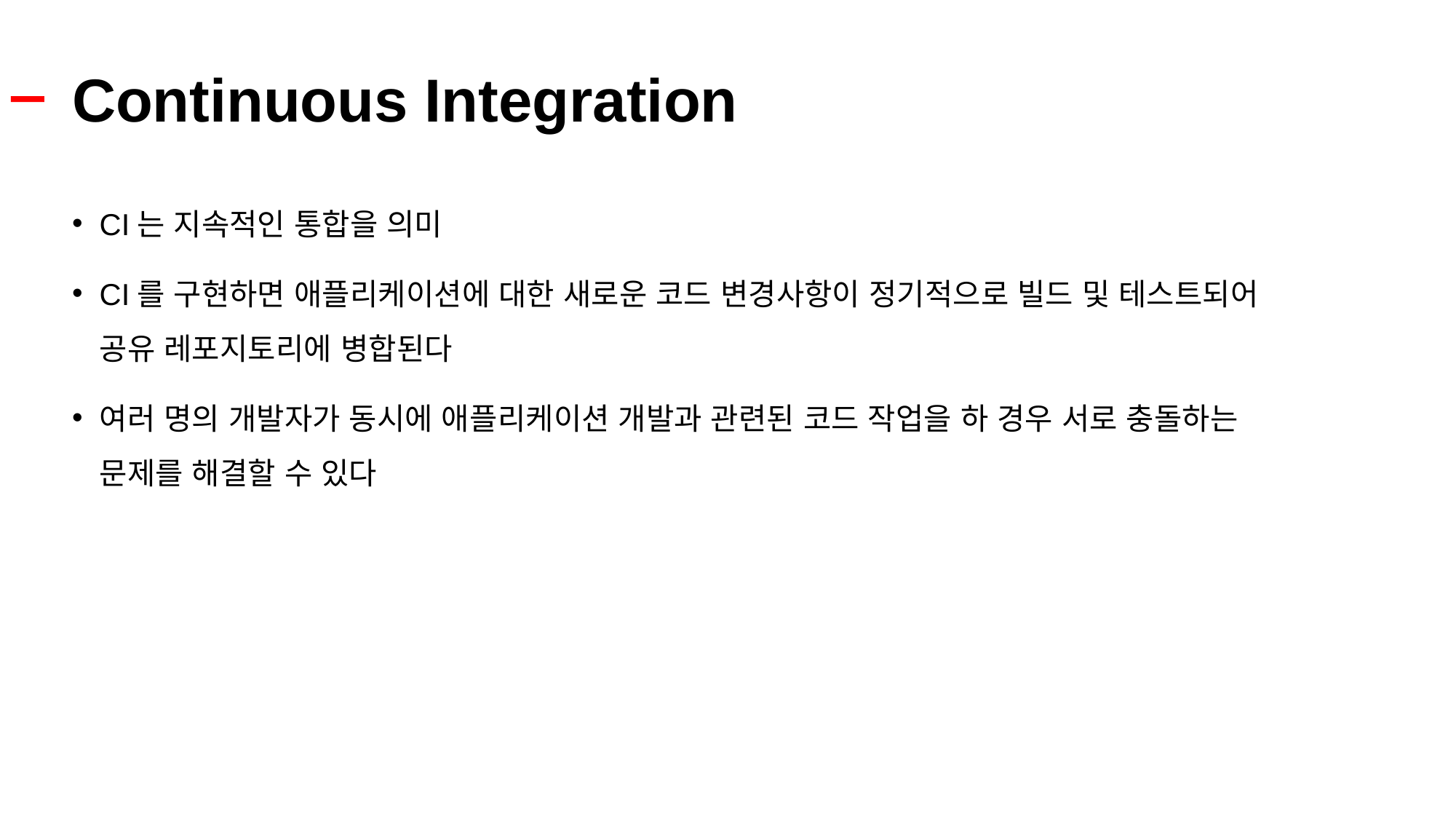

# Continuous Integration

CI는 지속적인 통합을 의미
CI를 구현하면 애플리케이션에 대한 새로운 코드 변경사항이 정기적으로 빌드 및 테스트되어 공유 레포지토리에 병합된다
여러 명의 개발자가 동시에 애플리케이션 개발과 관련된 코드 작업을 하 경우 서로 충돌하는 문제를 해결할 수 있다